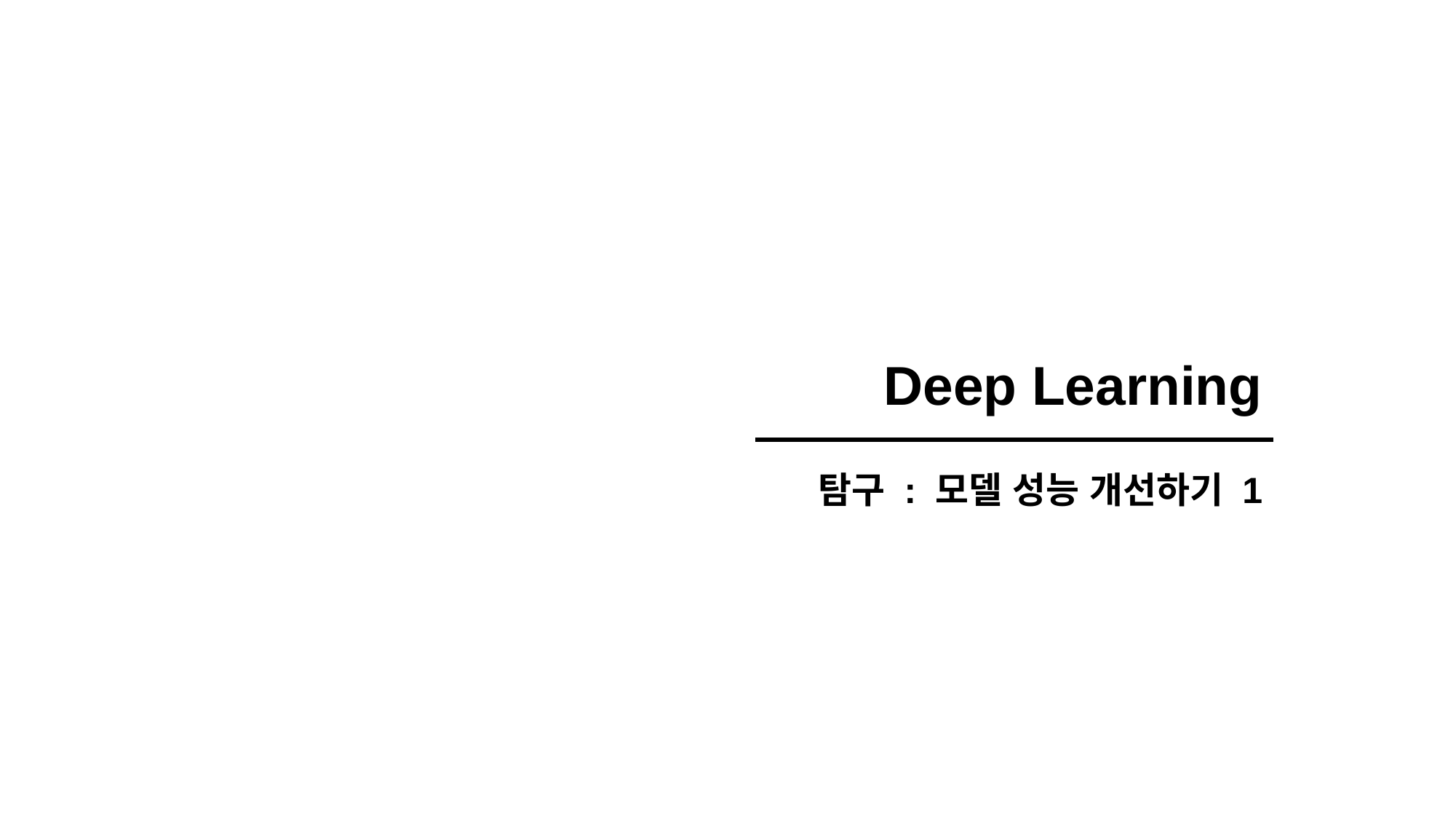

# Deep Learning
탐구 : 모델 성능 개선하기 1